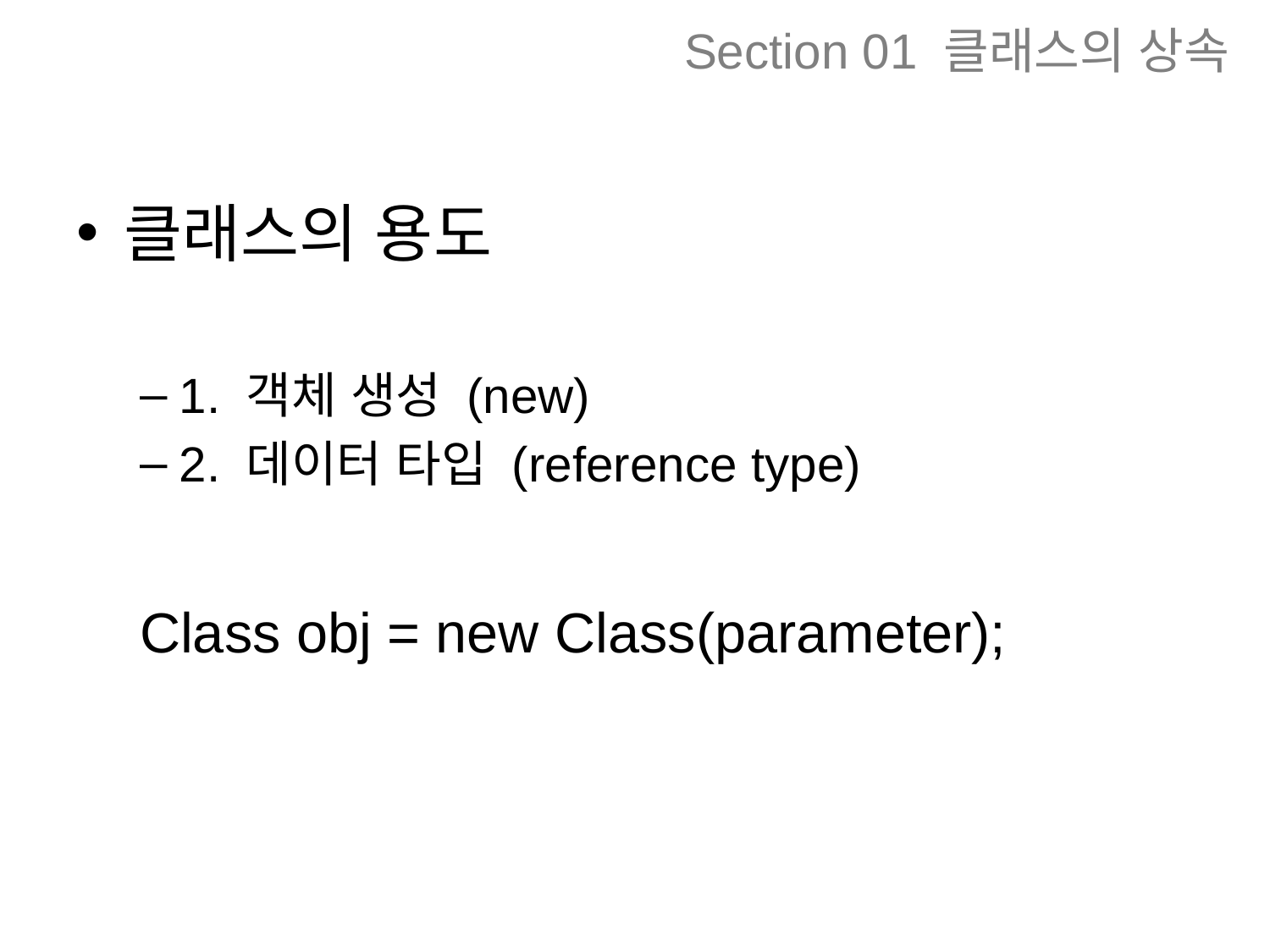

# Section 01 클래스의 상속

클래스의 용도

1. 객체 생성 (new)
2. 데이터 타입 (reference type)

Class obj = new Class(parameter);